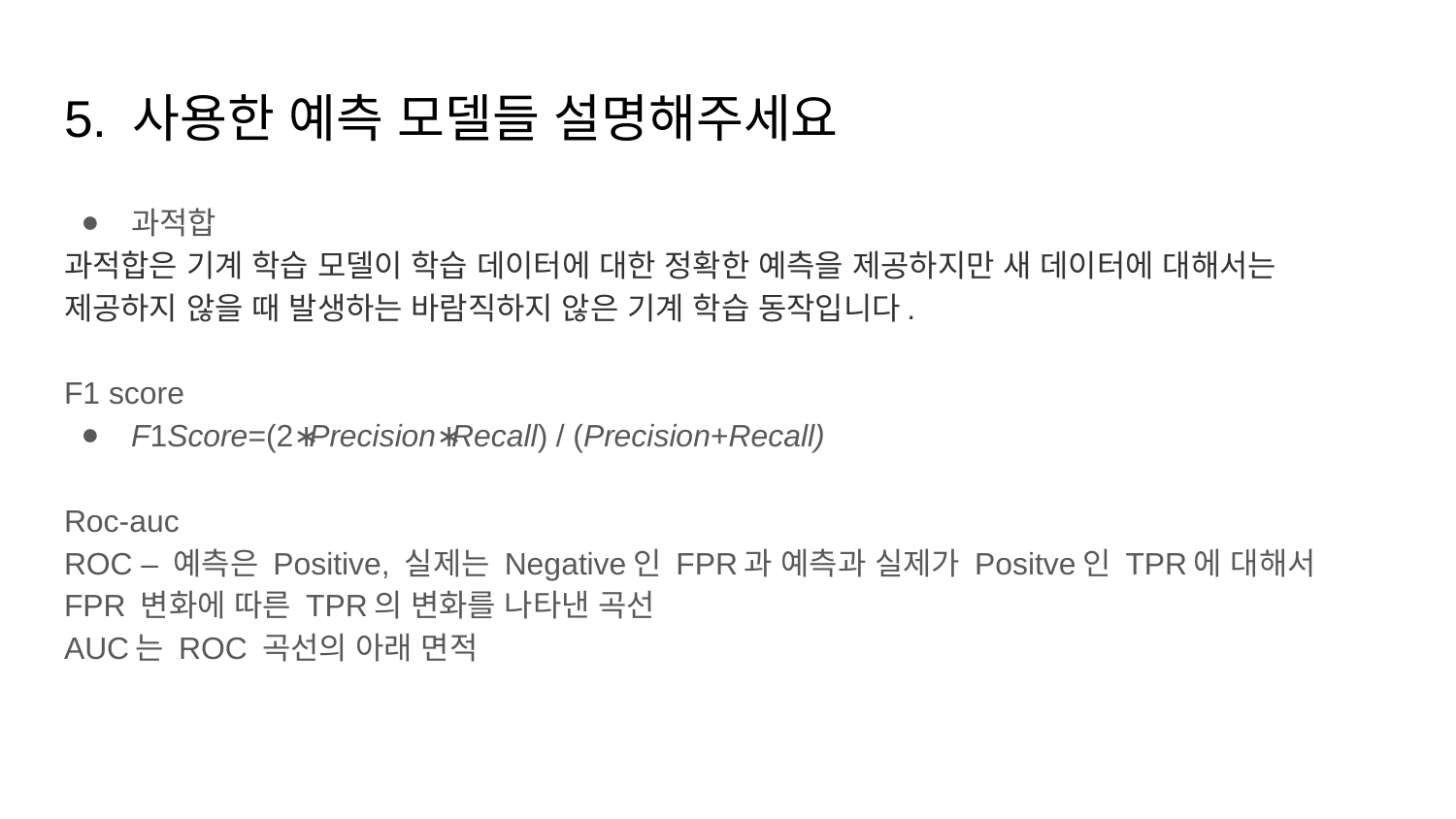

# 5. 사용한 예측 모델들 설명해주세요
과적합
과적합은 기계 학습 모델이 학습 데이터에 대한 정확한 예측을 제공하지만 새 데이터에 대해서는 제공하지 않을 때 발생하는 바람직하지 않은 기계 학습 동작입니다.

F1 score
F1Score=(2∗Precision∗Recall​) / (Precision+Recall)

Roc-auc
ROC – 예측은 Positive, 실제는 Negative인 FPR과 예측과 실제가 Positve인 TPR에 대해서 FPR 변화에 따른 TPR의 변화를 나타낸 곡선
AUC는 ROC 곡선의 아래 면적